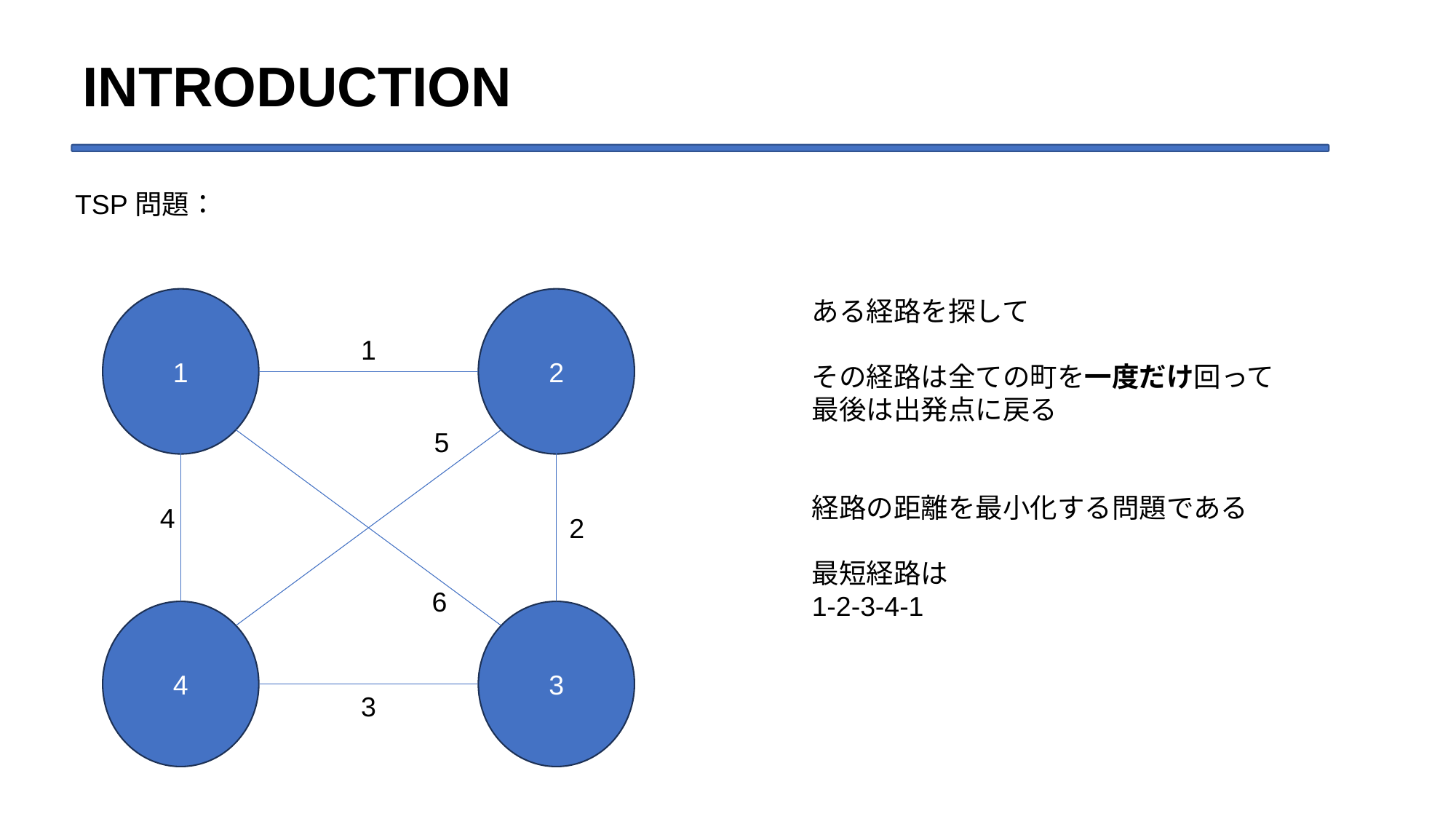

# INTRODUCTION

TSP問題：
1
2
4
3
ある経路を探して

その経路は全ての町を一度だけ回って
最後は出発点に戻る

経路の距離を最小化する問題である

最短経路は
1-2-3-4-1
1
5
4
2
6
3